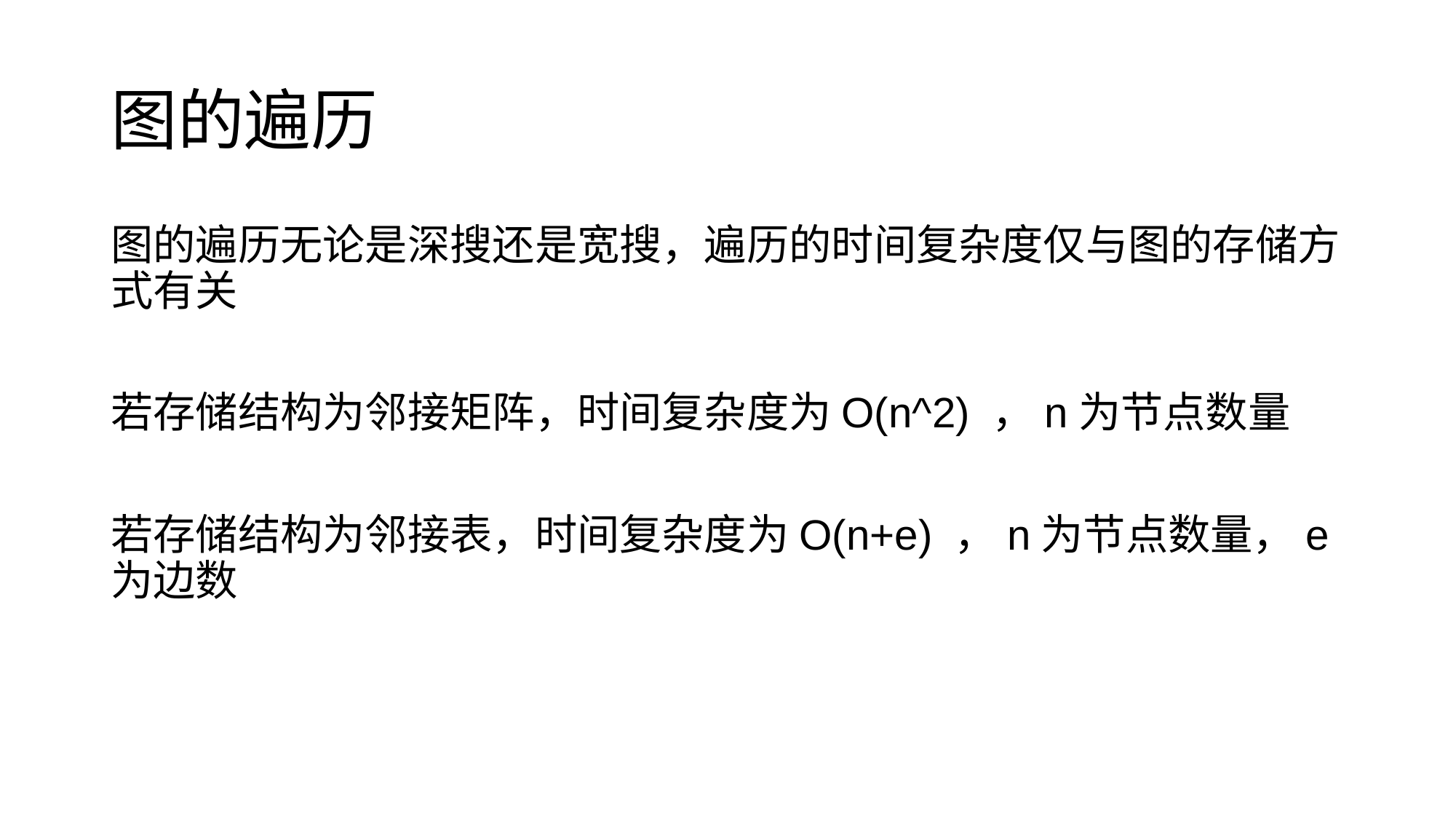

# 图的遍历
图的遍历无论是深搜还是宽搜，遍历的时间复杂度仅与图的存储方式有关

若存储结构为邻接矩阵，时间复杂度为O(n^2) ，n为节点数量

若存储结构为邻接表，时间复杂度为O(n+e) ，n为节点数量，e为边数